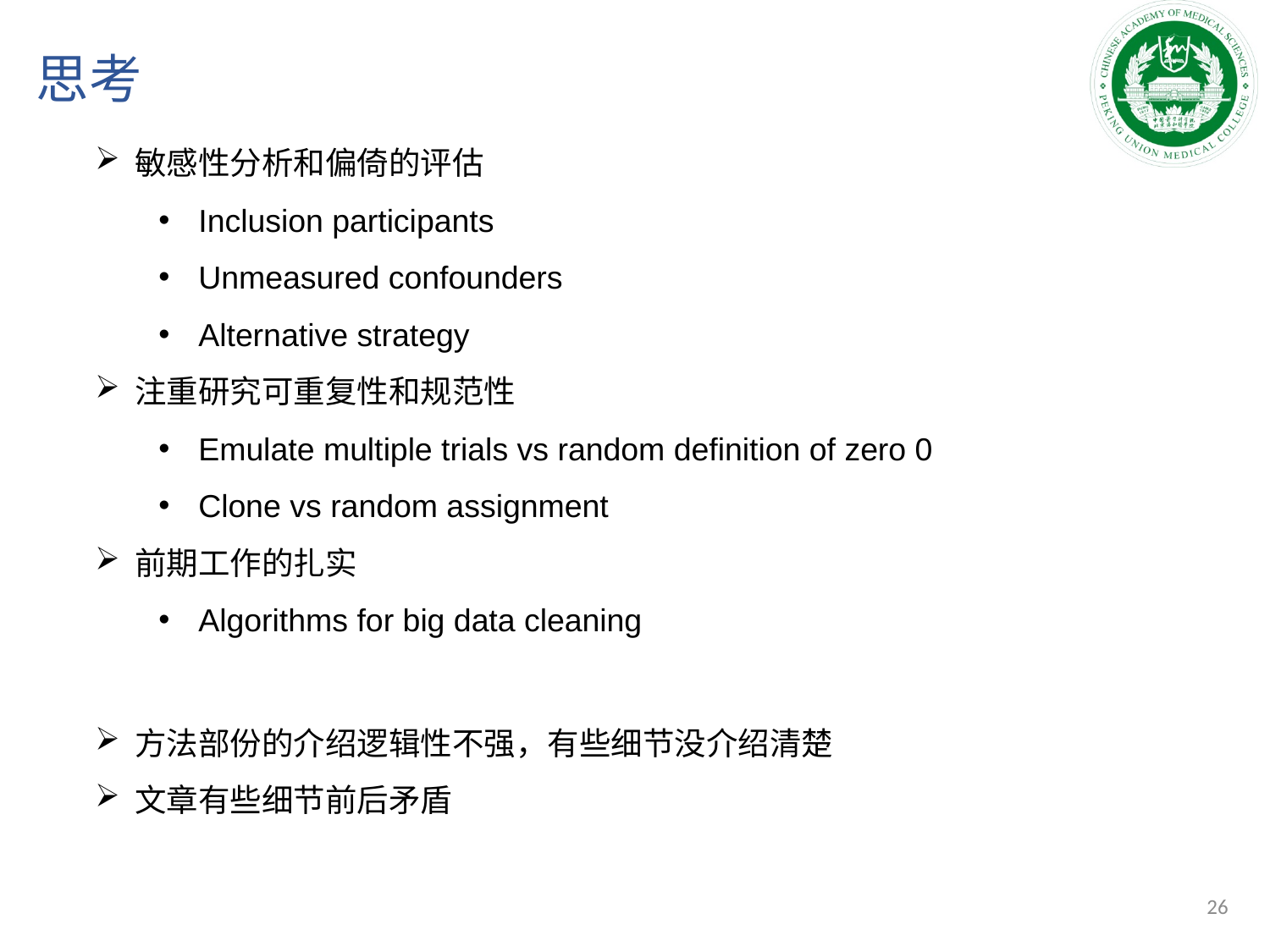

# 思考
敏感性分析和偏倚的评估
Inclusion participants
Unmeasured confounders
Alternative strategy
注重研究可重复性和规范性
Emulate multiple trials vs random definition of zero 0
Clone vs random assignment
前期工作的扎实
Algorithms for big data cleaning
方法部份的介绍逻辑性不强，有些细节没介绍清楚
文章有些细节前后矛盾
26